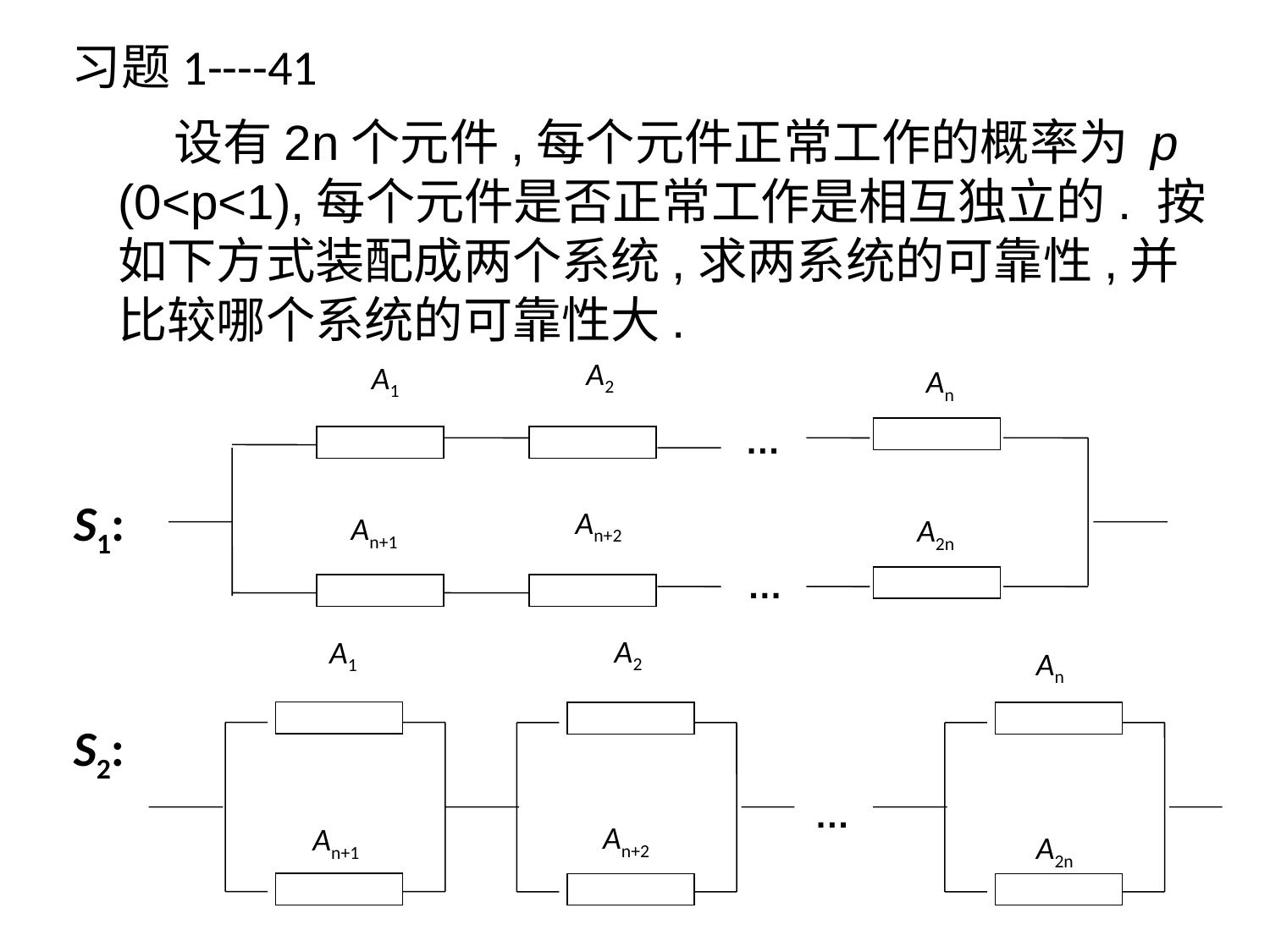

习题1----41
    设有2n个元件,每个元件正常工作的概率为 p  (0<p<1),每个元件是否正常工作是相互独立的. 按如下方式装配成两个系统,求两系统的可靠性,并比较哪个系统的可靠性大.
A2
A1

An+2
An+1

An
…

S1:
A2n
…

A2
A1

An

S2:

…

An+2
An+1
A2n